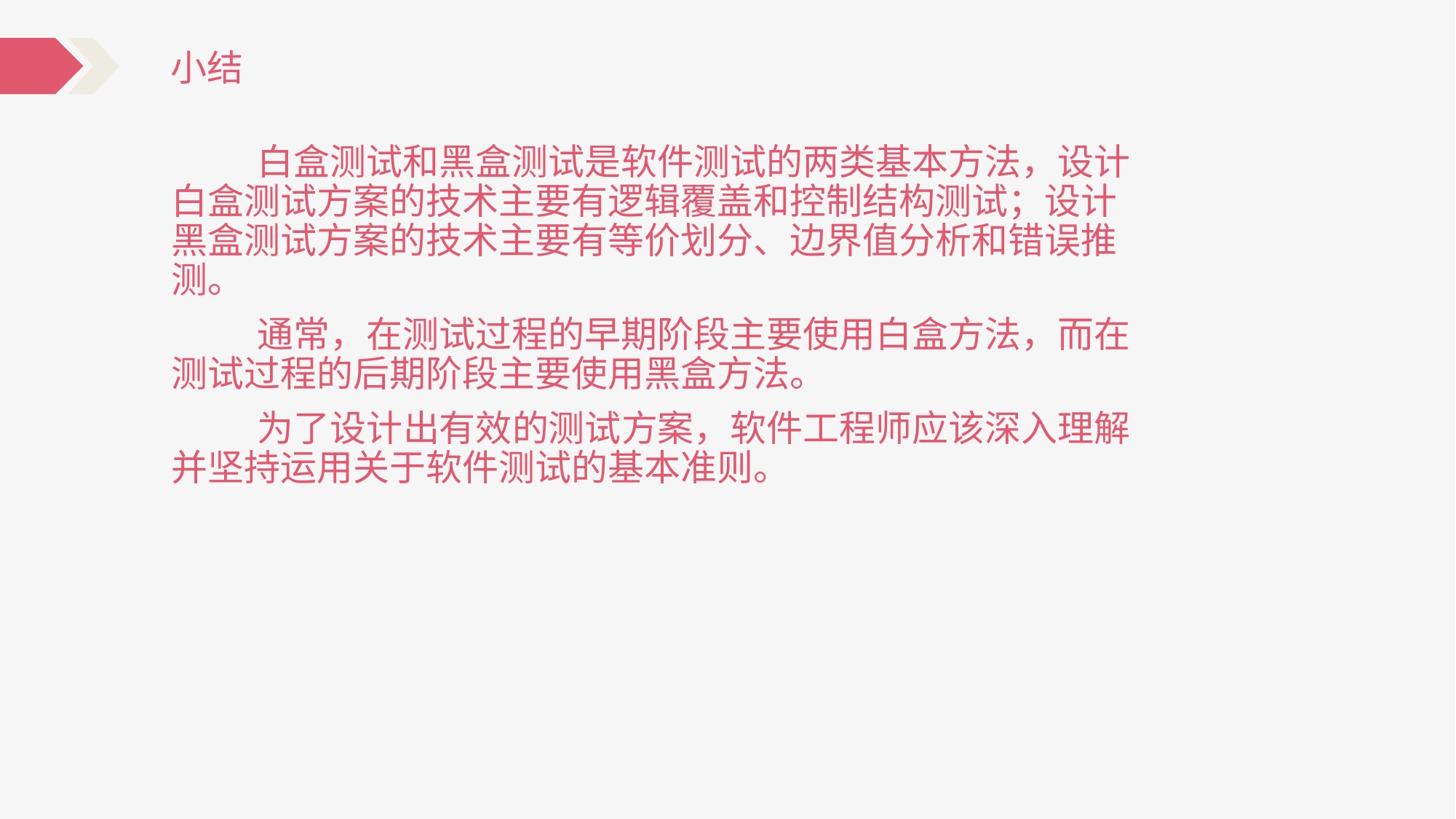

小结
白盒测试和黑盒测试是软件测试的两类基本方法，设计白盒测试方案的技术主要有逻辑覆盖和控制结构测试；设计黑盒测试方案的技术主要有等价划分、边界值分析和错误推测。
通常，在测试过程的早期阶段主要使用白盒方法，而在测试过程的后期阶段主要使用黑盒方法。
为了设计出有效的测试方案，软件工程师应该深入理解并坚持运用关于软件测试的基本准则。